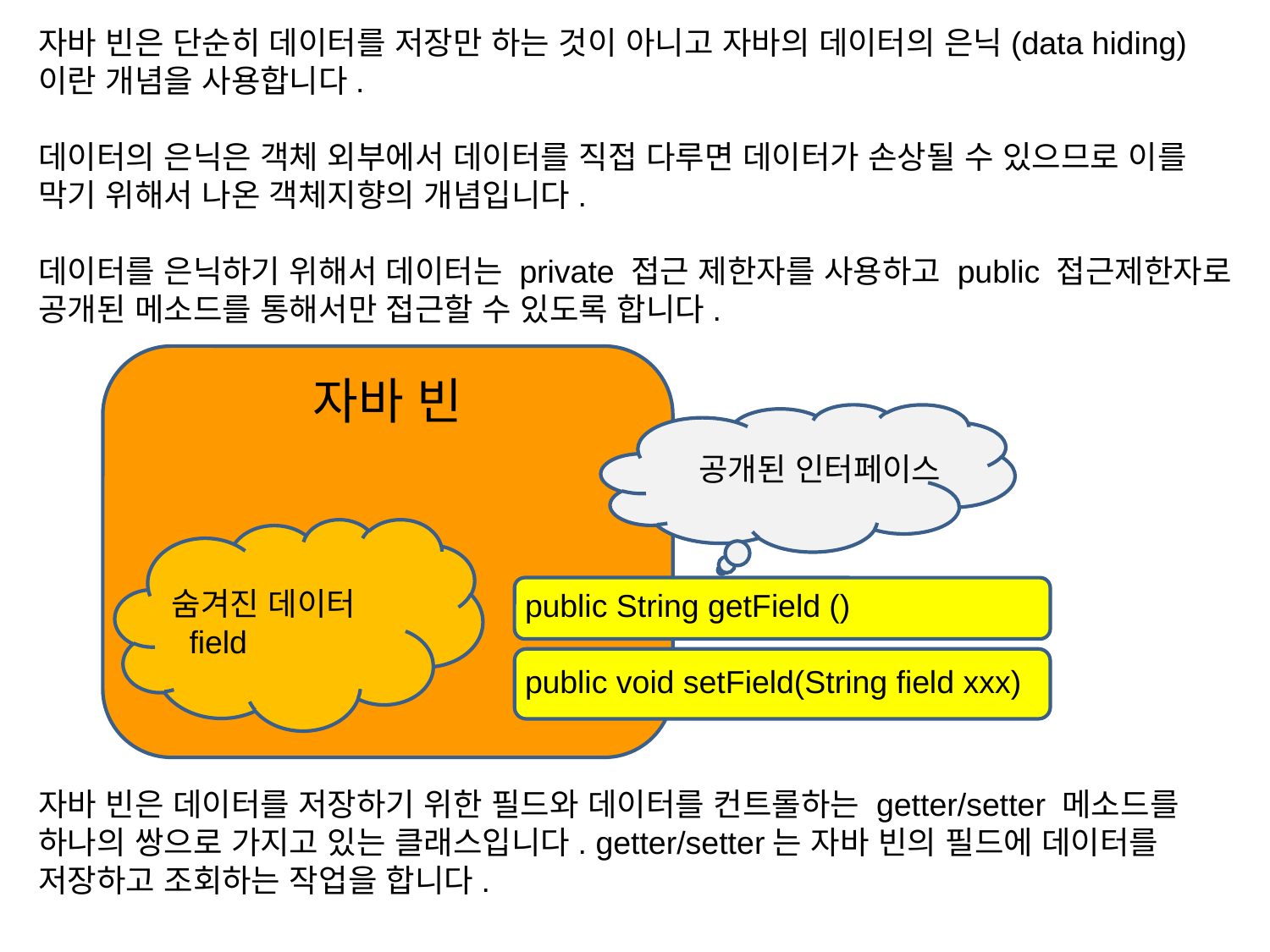

자바 빈은 단순히 데이터를 저장만 하는 것이 아니고 자바의 데이터의 은닉(data hiding)이란 개념을 사용합니다.

데이터의 은닉은 객체 외부에서 데이터를 직접 다루면 데이터가 손상될 수 있으므로 이를 막기 위해서 나온 객체지향의 개념입니다.

데이터를 은닉하기 위해서 데이터는 private 접근 제한자를 사용하고 public 접근제한자로 공개된 메소드를 통해서만 접근할 수 있도록 합니다.

자바 빈은 데이터를 저장하기 위한 필드와 데이터를 컨트롤하는 getter/setter 메소드를 하나의 쌍으로 가지고 있는 클래스입니다. getter/setter는 자바 빈의 필드에 데이터를 저장하고 조회하는 작업을 합니다.

자바 빈

공개된 인터페이스

숨겨진 데이터
  field

  public String getField ()

  public void setField(String field xxx)